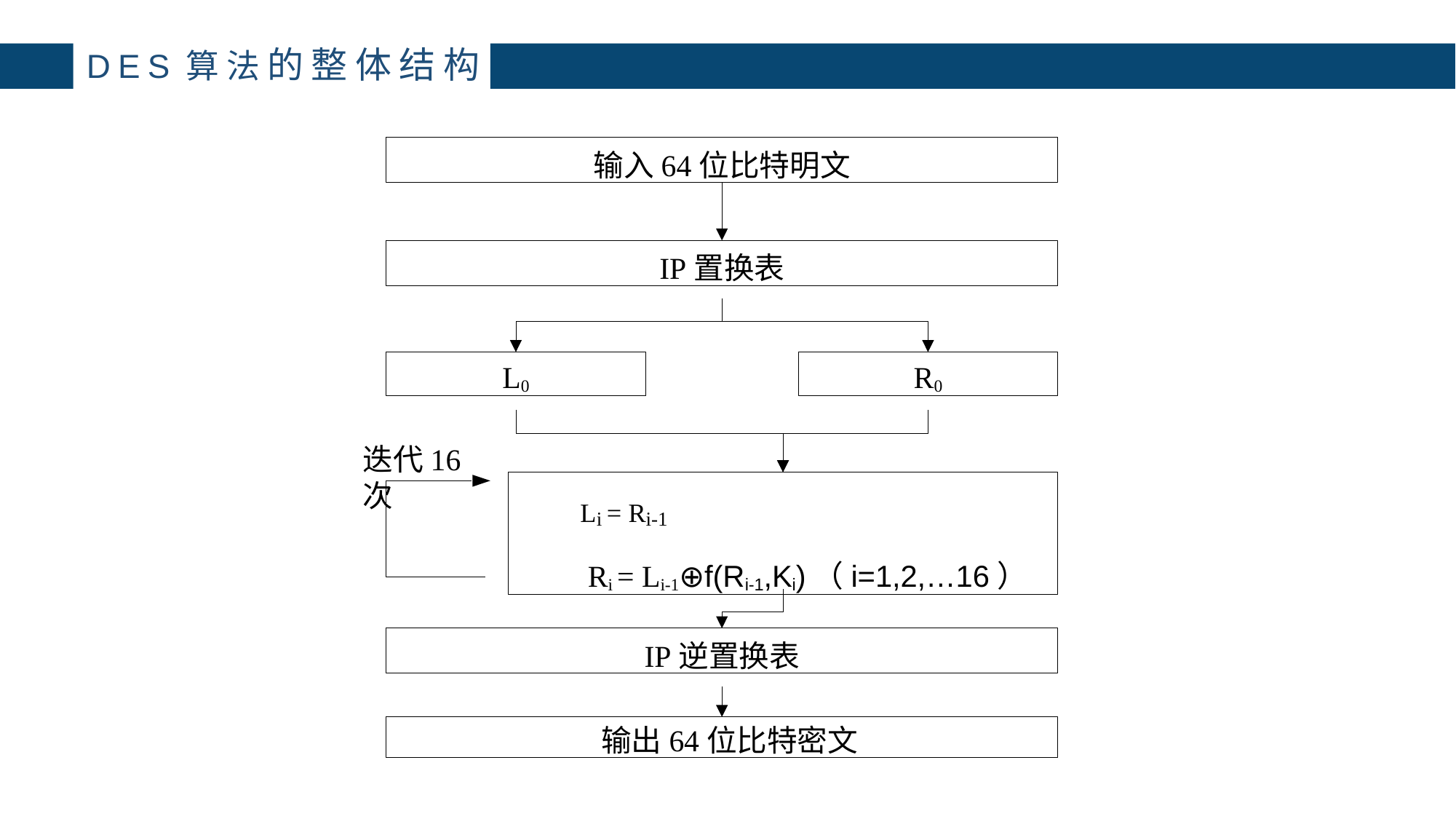

# DES算法的整体结构
输入64位比特明文

IP置换表

L0
R0

迭代16次

Li = Ri-1
Ri = Li-1⊕f(Ri-1,Ki)（i=1,2,…16）

IP逆置换表

输出64位比特密文